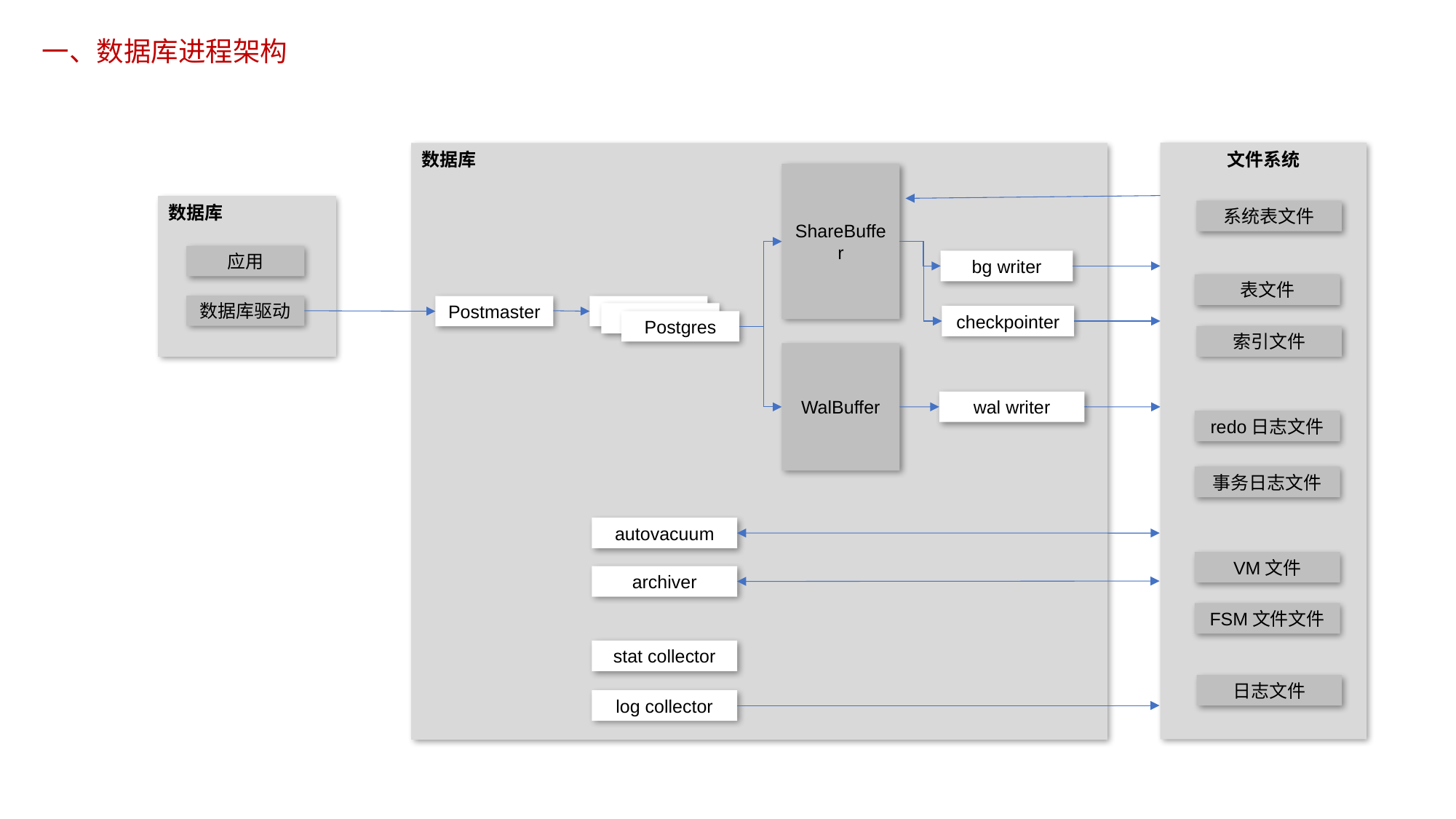

一、数据库进程架构
文件系统
数据库
ShareBuffer
数据库
系统表文件
应用
bg writer
表文件
数据库驱动
Postmaster
Postgres
Postgres
checkpointer
Postgres
索引文件
WalBuffer
wal writer
redo日志文件
事务日志文件
autovacuum
VM文件
archiver
FSM文件文件
stat collector
日志文件
log collector